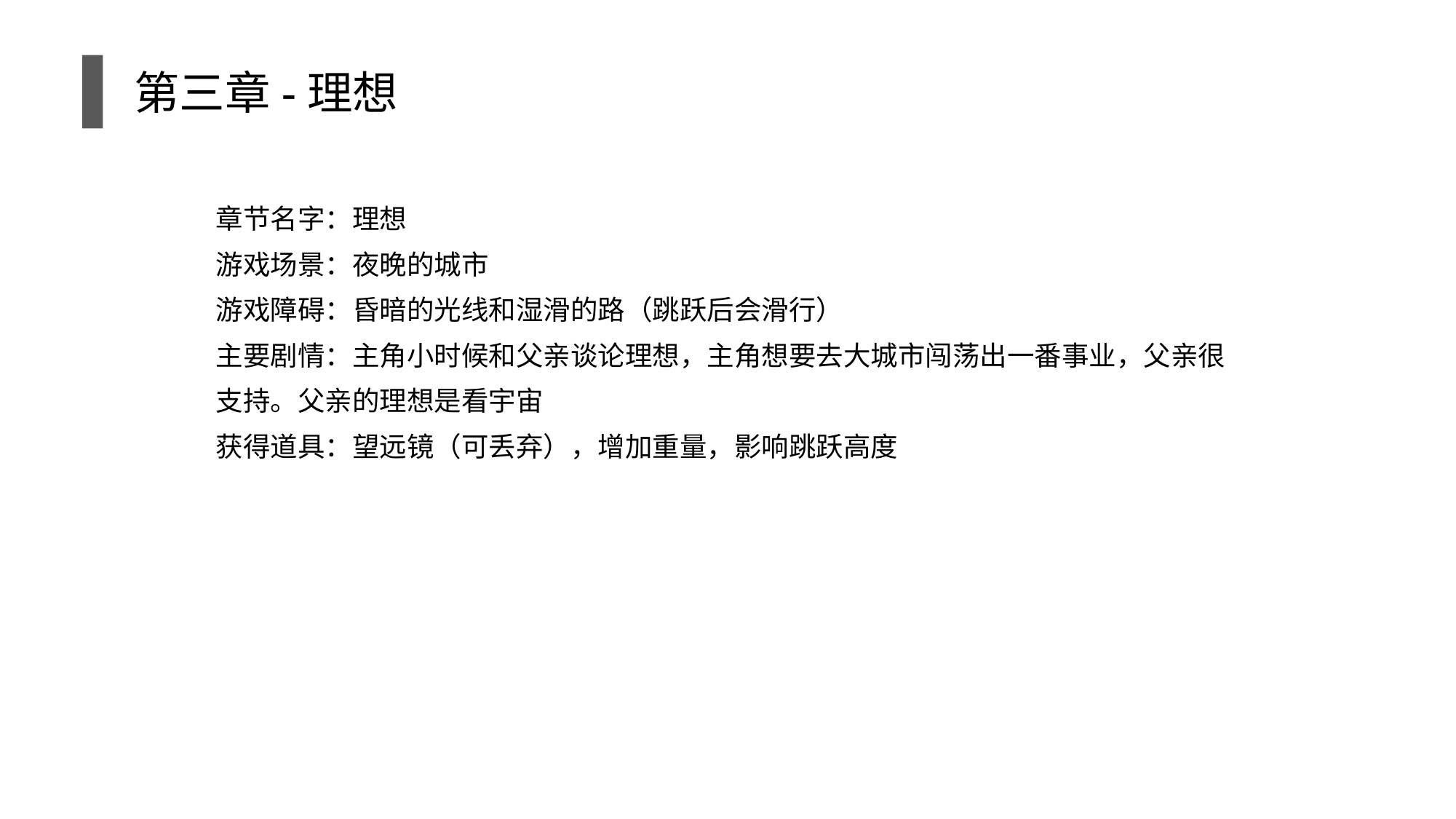

第三章-理想
章节名字：理想
游戏场景：夜晚的城市
游戏障碍：昏暗的光线和湿滑的路（跳跃后会滑行）
主要剧情：主角小时候和父亲谈论理想，主角想要去大城市闯荡出一番事业，父亲很支持。父亲的理想是看宇宙
获得道具：望远镜（可丢弃），增加重量，影响跳跃高度